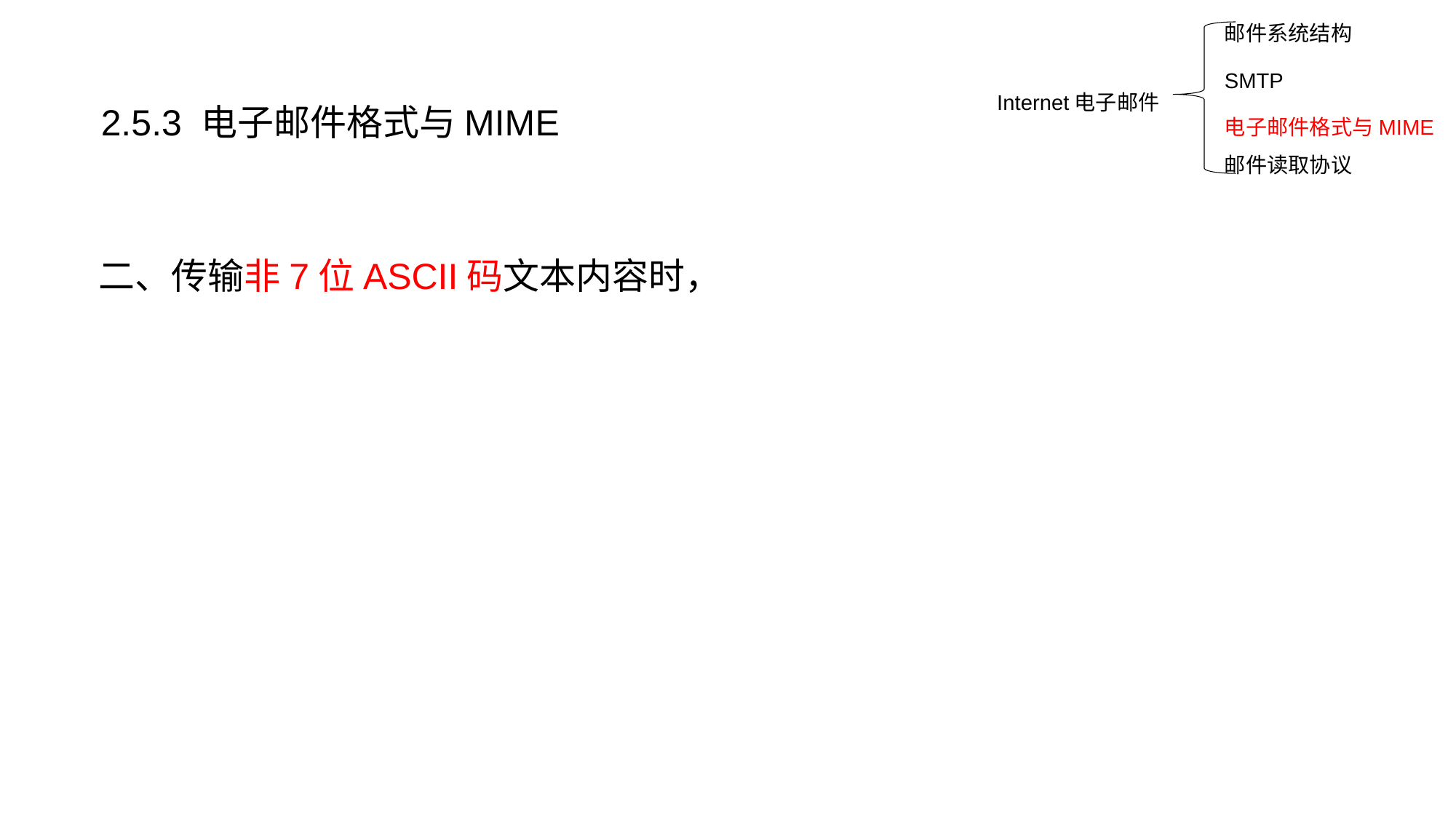

邮件系统结构

SMTP
2.5.3 电子邮件格式与MIME
Internet电子邮件
电子邮件格式与MIME
邮件读取协议
二、传输非7位ASCII码文本内容时，必须依据一个标准将非7位ASCII码文本内容转换位7位ASCII码文本内容，然后再传输。